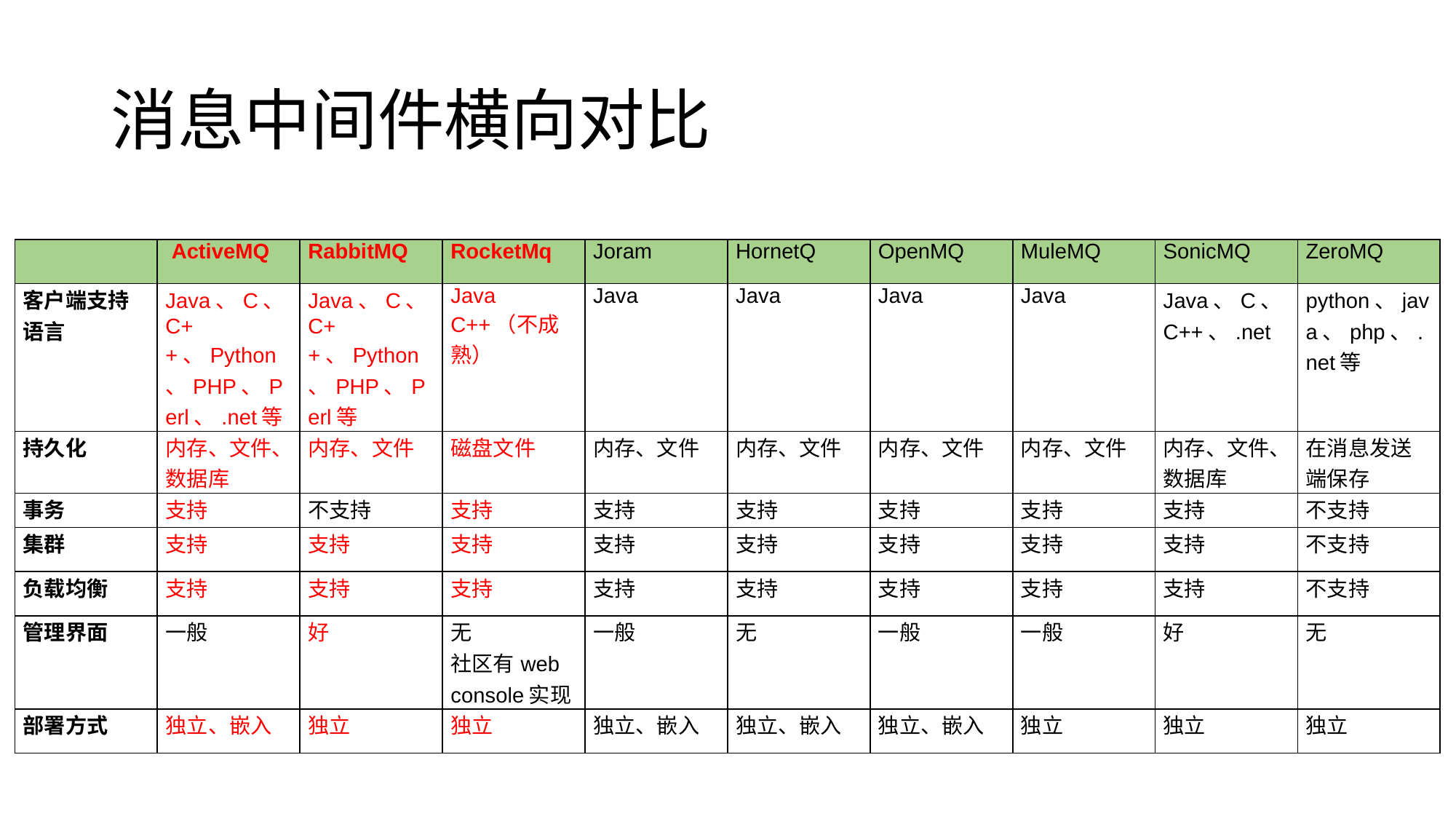

# 消息中间件横向对比
|  | ActiveMQ | RabbitMQ | RocketMq | Joram | HornetQ | OpenMQ | MuleMQ | SonicMQ | ZeroMQ |
| --- | --- | --- | --- | --- | --- | --- | --- | --- | --- |
| 客户端支持语言 | Java、C、C++、Python、PHP、Perl、.net等 | Java、C、C++、Python、PHP、Perl等 | Java C++（不成熟） | Java | Java | Java | Java | Java、C、C++、.net | python、java、php、.net等 |
| 持久化 | 内存、文件、数据库 | 内存、文件 | 磁盘文件 | 内存、文件 | 内存、文件 | 内存、文件 | 内存、文件 | 内存、文件、数据库 | 在消息发送端保存 |
| 事务 | 支持 | 不支持 | 支持 | 支持 | 支持 | 支持 | 支持 | 支持 | 不支持 |
| 集群 | 支持 | 支持 | 支持 | 支持 | 支持 | 支持 | 支持 | 支持 | 不支持 |
| 负载均衡 | 支持 | 支持 | 支持 | 支持 | 支持 | 支持 | 支持 | 支持 | 不支持 |
| 管理界面 | 一般 | 好 | 无 社区有web console实现 | 一般 | 无 | 一般 | 一般 | 好 | 无 |
| 部署方式 | 独立、嵌入 | 独立 | 独立 | 独立、嵌入 | 独立、嵌入 | 独立、嵌入 | 独立 | 独立 | 独立 |